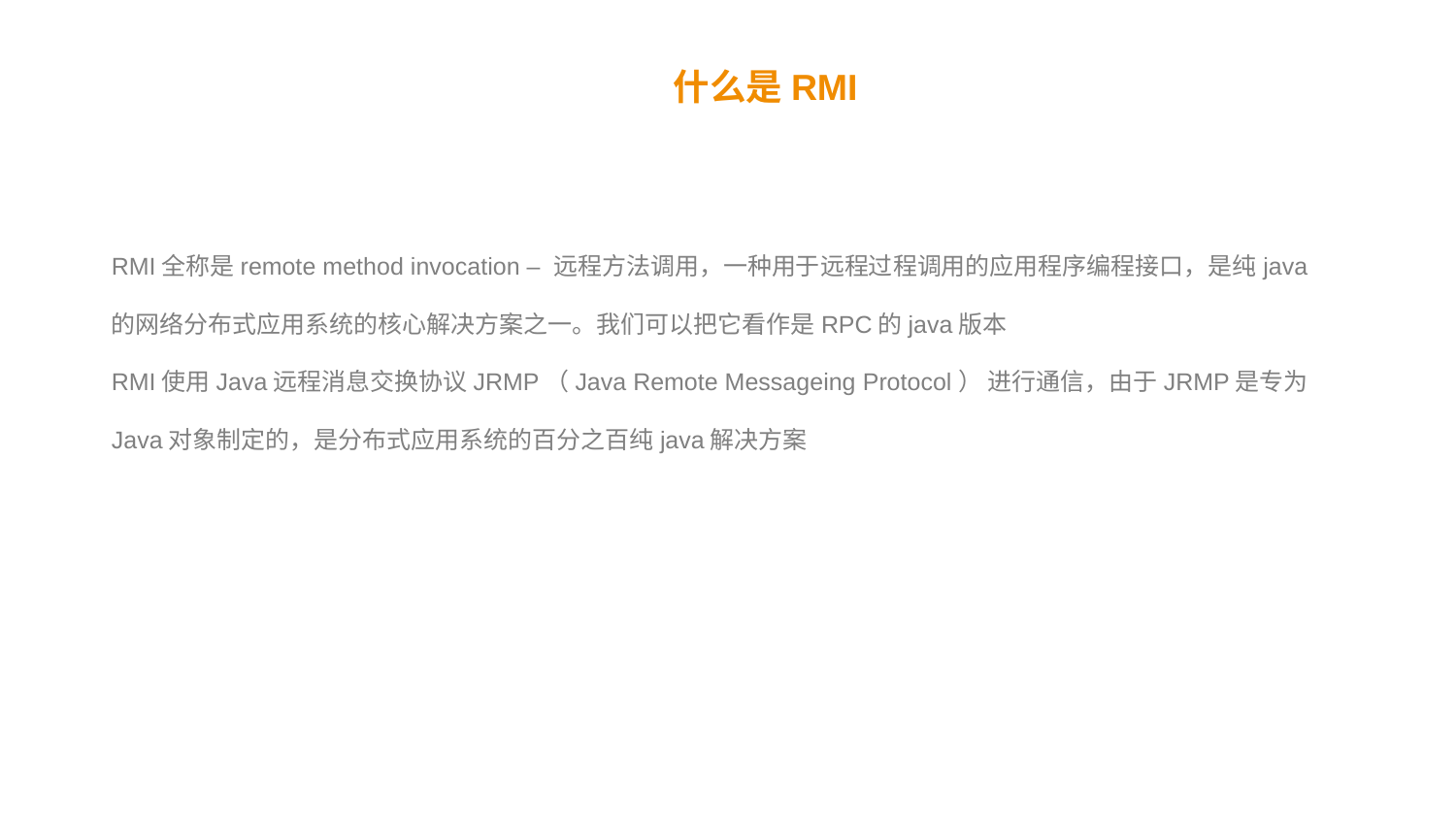

什么是RMI

RMI全称是remote method invocation – 远程方法调用，一种用于远程过程调用的应用程序编程接口，是纯java的网络分布式应用系统的核心解决方案之一。我们可以把它看作是RPC的java版本
RMI使用Java远程消息交换协议JRMP（Java Remote Messageing Protocol） 进行通信，由于JRMP是专为Java对象制定的，是分布式应用系统的百分之百纯java解决方案